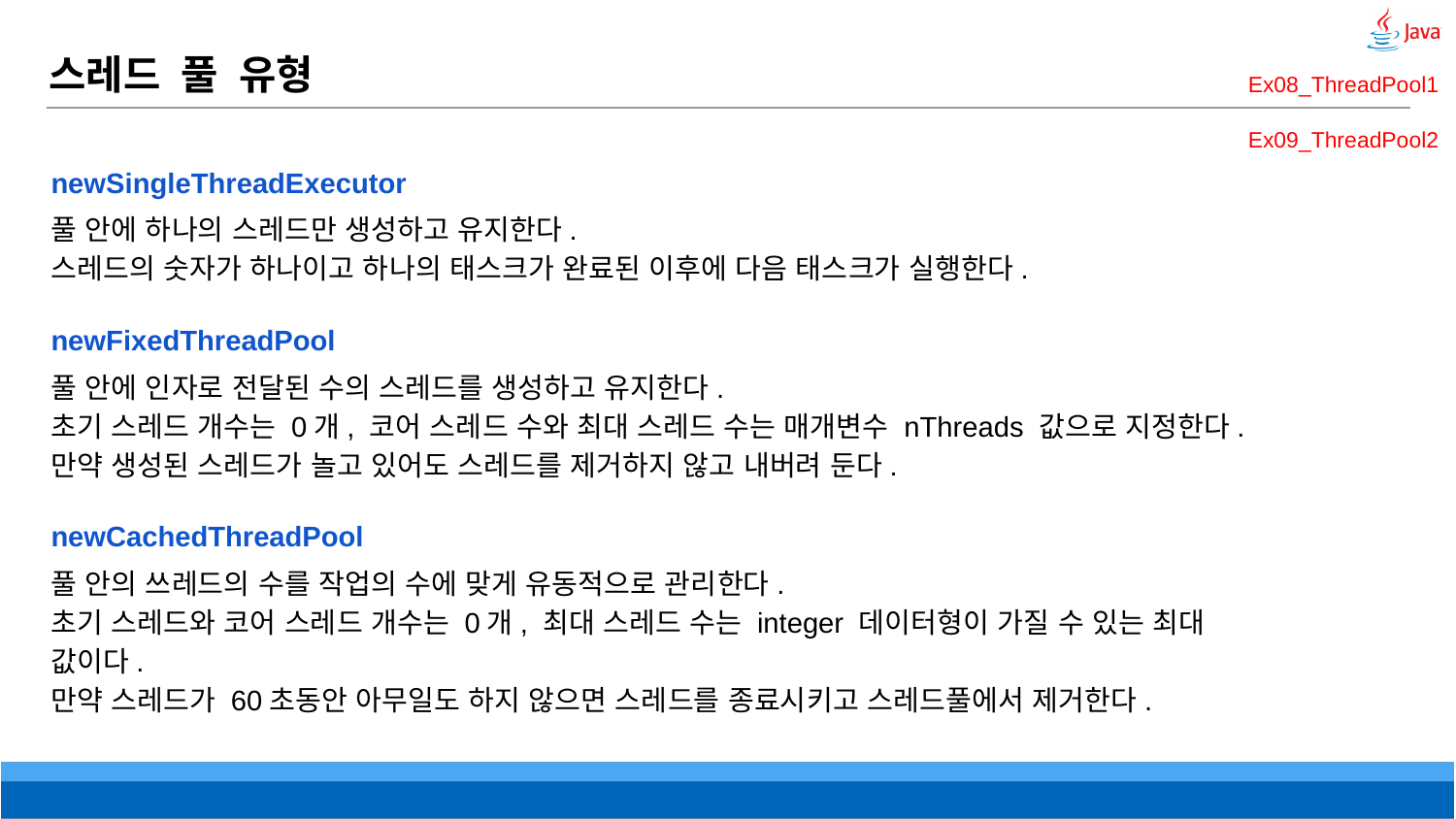

# 스레드 풀 유형
Ex08_ThreadPool1
Ex09_ThreadPool2
newSingleThreadExecutor
풀 안에 하나의 스레드만 생성하고 유지한다.
스레드의 숫자가 하나이고 하나의 태스크가 완료된 이후에 다음 태스크가 실행한다.
newFixedThreadPool
풀 안에 인자로 전달된 수의 스레드를 생성하고 유지한다.
초기 스레드 개수는 0개, 코어 스레드 수와 최대 스레드 수는 매개변수 nThreads 값으로 지정한다.
만약 생성된 스레드가 놀고 있어도 스레드를 제거하지 않고 내버려 둔다.
newCachedThreadPool
풀 안의 쓰레드의 수를 작업의 수에 맞게 유동적으로 관리한다.
초기 스레드와 코어 스레드 개수는 0개, 최대 스레드 수는 integer 데이터형이 가질 수 있는 최대 값이다.
만약 스레드가 60초동안 아무일도 하지 않으면 스레드를 종료시키고 스레드풀에서 제거한다.